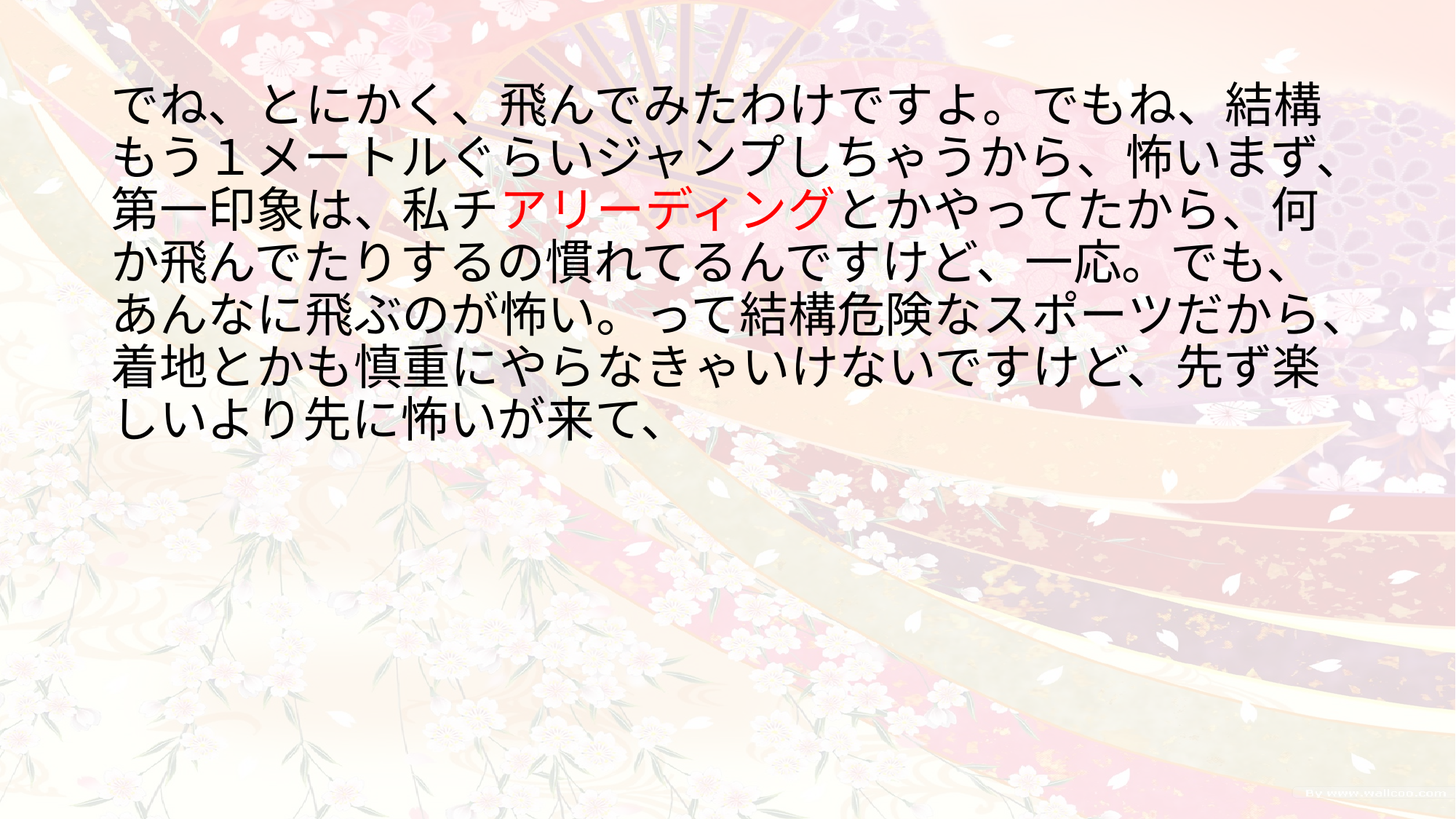

でね、とにかく、飛んでみたわけですよ。でもね、結構もう１メートルぐらいジャンプしちゃうから、怖いまず、第一印象は、私チアリーディングとかやってたから、何か飛んでたりするの慣れてるんですけど、一応。でも、あんなに飛ぶのが怖い。って結構危険なスポーツだから、着地とかも慎重にやらなきゃいけないですけど、先ず楽しいより先に怖いが来て、